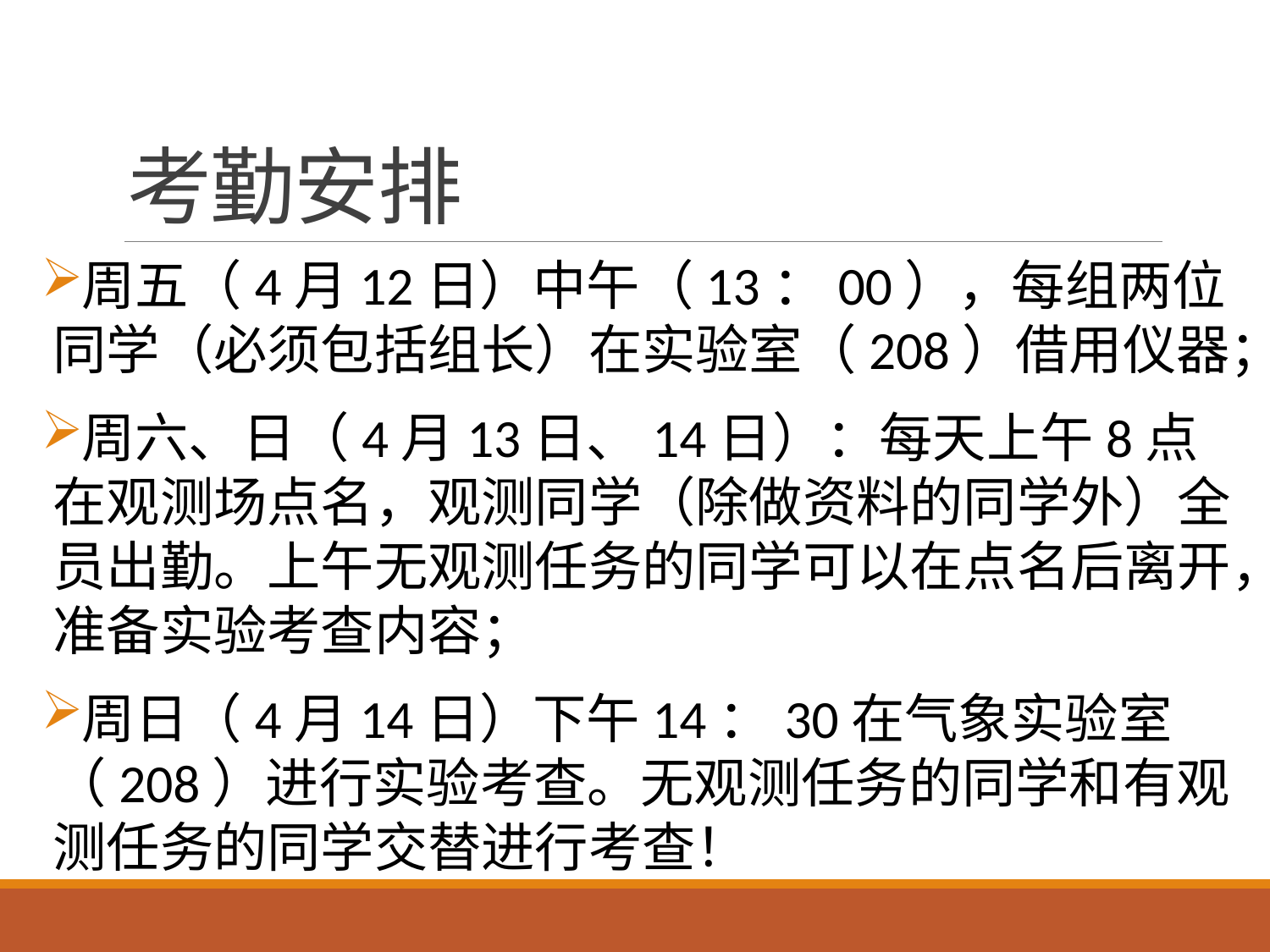

# 考勤安排
周五（4月12日）中午（13：00），每组两位同学（必须包括组长）在实验室（208）借用仪器；
周六、日（4月13日、14日）：每天上午8点在观测场点名，观测同学（除做资料的同学外）全员出勤。上午无观测任务的同学可以在点名后离开，准备实验考查内容；
周日（4月14日）下午14：30在气象实验室（208）进行实验考查。无观测任务的同学和有观测任务的同学交替进行考查！